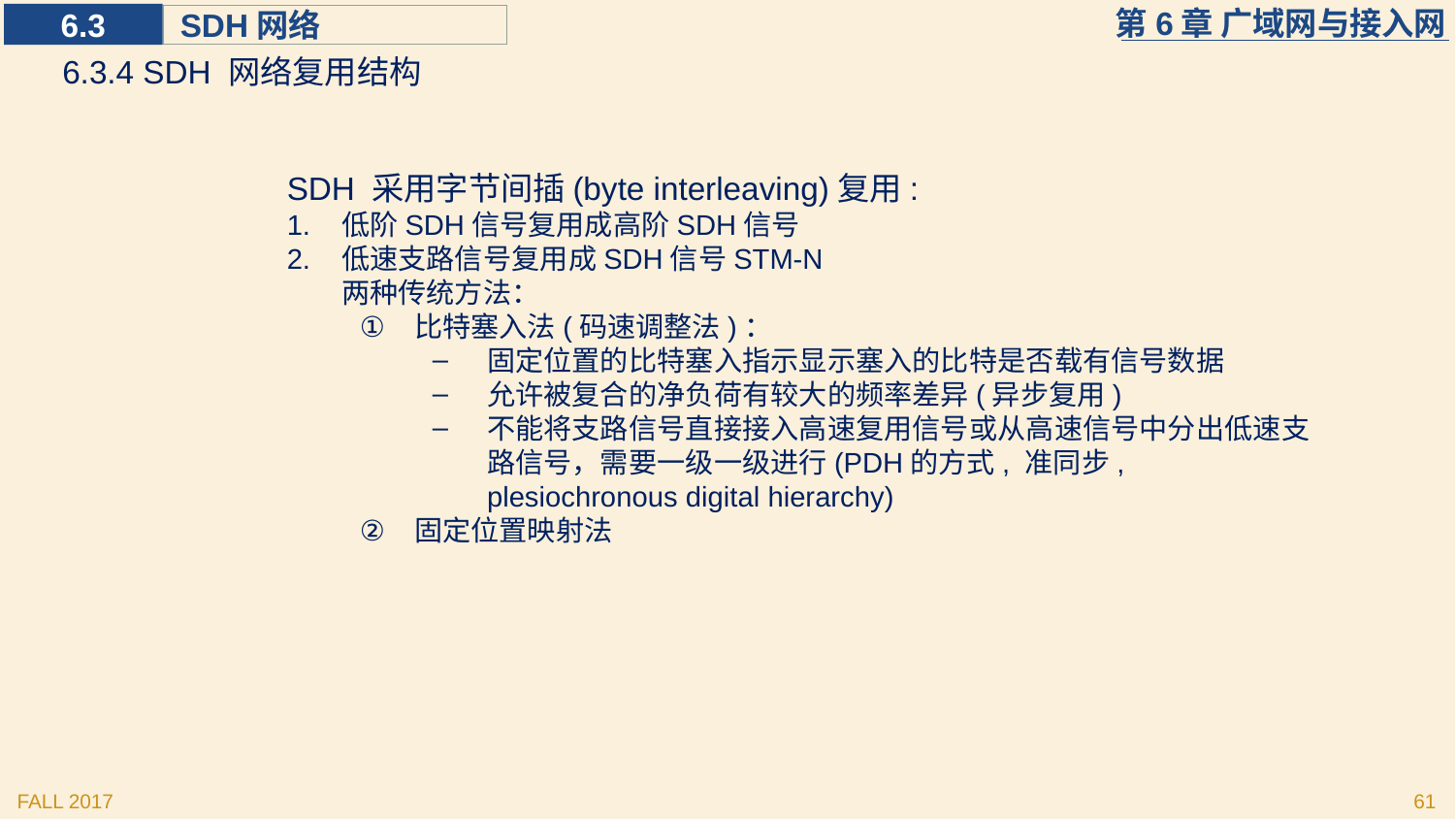

6.3.4 SDH 网络复用结构
SDH 采用字节间插(byte interleaving)复用:
低阶SDH信号复用成高阶SDH信号
低速支路信号复用成SDH信号STM-N
两种传统方法：
比特塞入法(码速调整法)：
固定位置的比特塞入指示显示塞入的比特是否载有信号数据
允许被复合的净负荷有较大的频率差异(异步复用)
不能将支路信号直接接入高速复用信号或从高速信号中分出低速支路信号，需要一级一级进行(PDH的方式, 准同步, plesiochronous digital hierarchy)
固定位置映射法